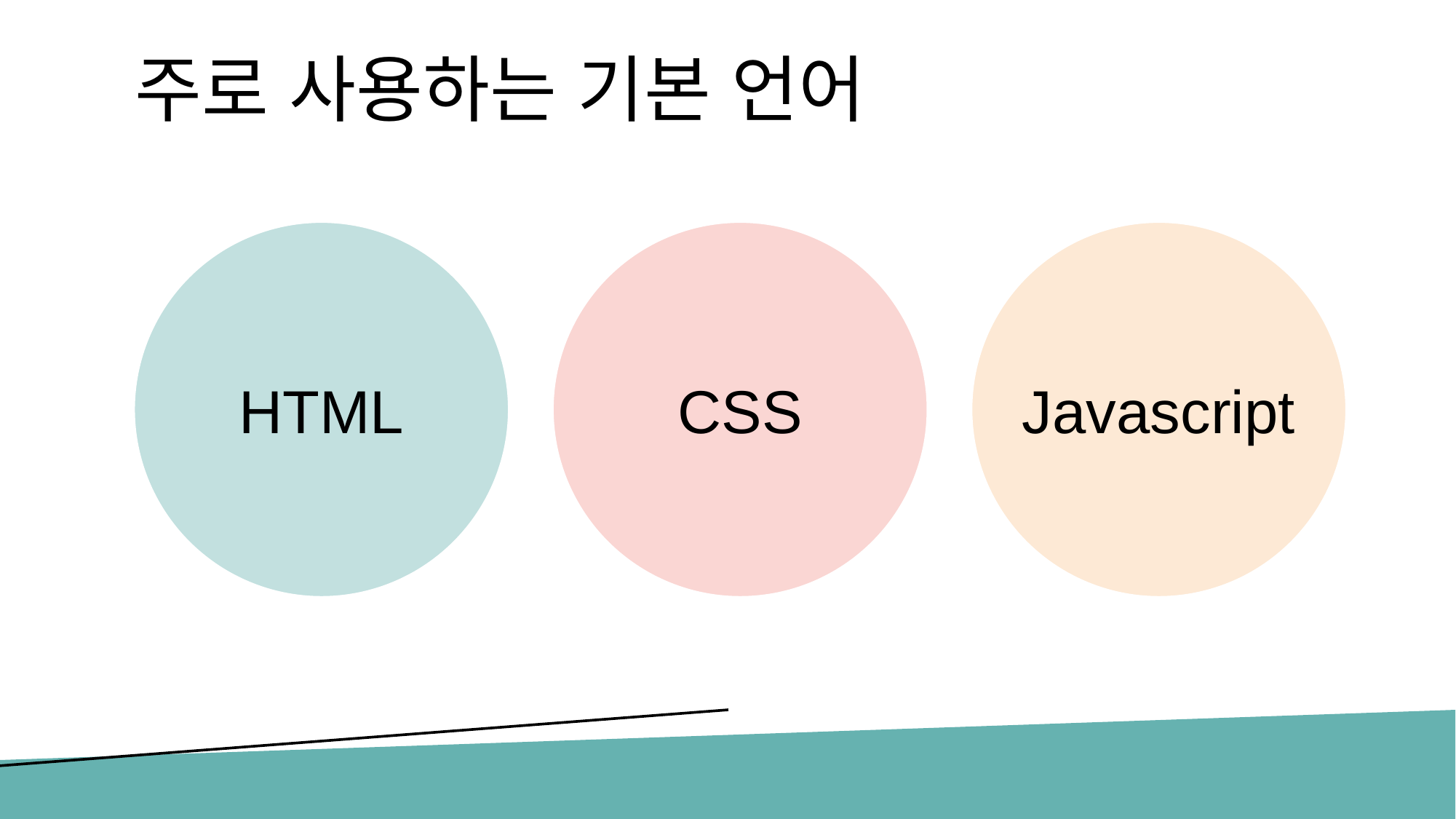

주로 사용하는 기본 언어

HTML

CSS

Javascript